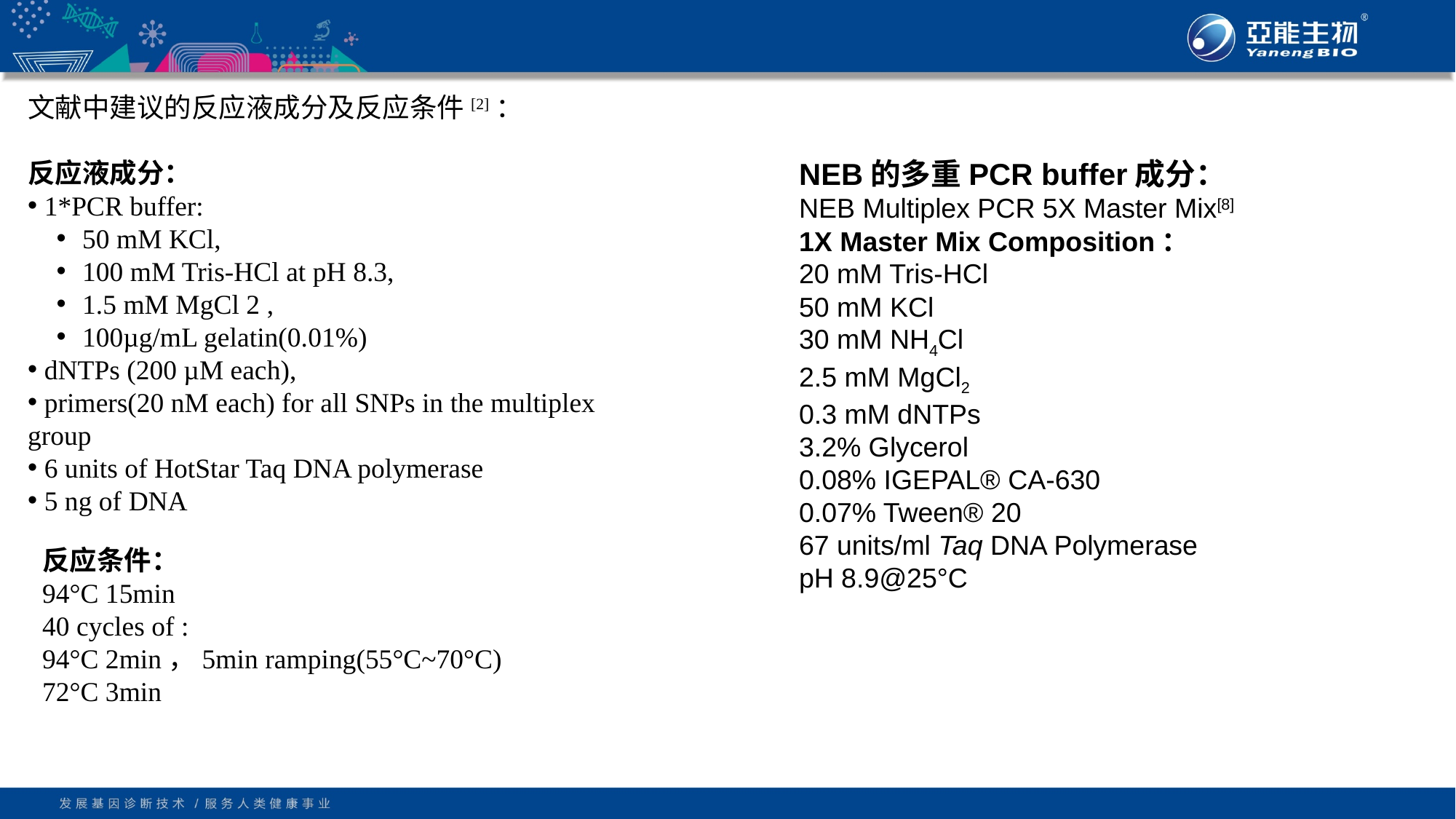

文献中建议的反应液成分及反应条件[2]：
反应液成分：
 1*PCR buffer:
50 mM KCl,
100 mM Tris-HCl at pH 8.3,
1.5 mM MgCl 2 ,
100µg/mL gelatin(0.01%)
 dNTPs (200 µM each),
 primers(20 nM each) for all SNPs in the multiplex group
 6 units of HotStar Taq DNA polymerase
 5 ng of DNA
NEB的多重PCR buffer成分：
NEB Multiplex PCR 5X Master Mix[8]
1X Master Mix Composition：
20 mM Tris-HCl
50 mM KCl
30 mM NH4Cl
2.5 mM MgCl2
0.3 mM dNTPs
3.2% Glycerol
0.08% IGEPAL® CA-630
0.07% Tween® 20
67 units/ml Taq DNA Polymerase
pH 8.9@25°C
反应条件：
94°C 15min
40 cycles of :
94°C 2min，5min ramping(55°C~70°C)
72°C 3min